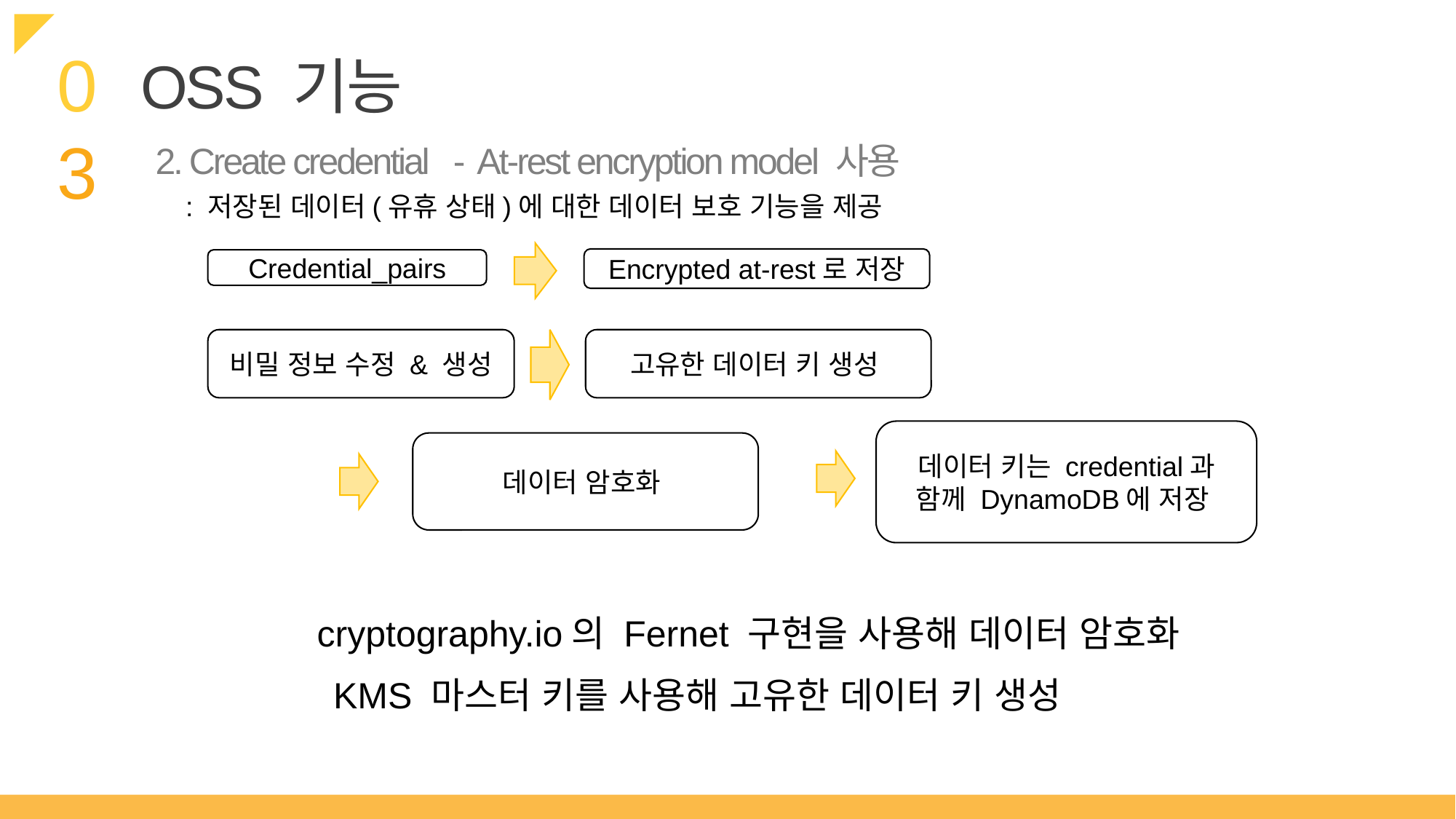

03
OSS 기능
2. Create credential   -  At-rest encryption model 사용
  : 저장된 데이터(유휴 상태)에 대한 데이터 보호 기능을 제공

Encrypted at-rest로 저장
Credential_pairs
비밀 정보 수정 & 생성

고유한 데이터 키 생성
데이터 키는 credential과 함께 DynamoDB에 저장
데이터 암호화

cryptography.io의 Fernet 구현을 사용해 데이터 암호화
KMS 마스터 키를 사용해 고유한 데이터 키 생성